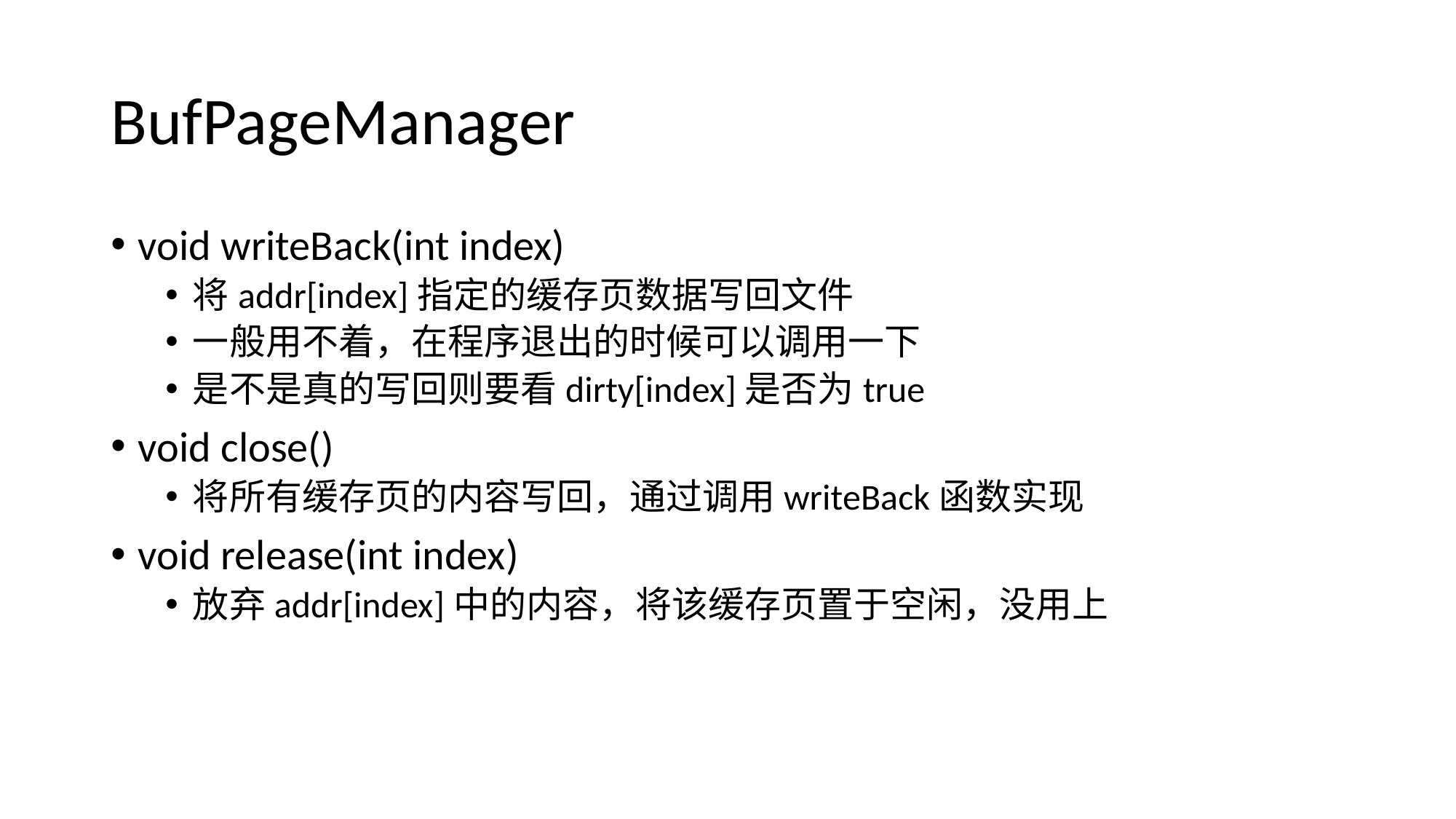

# BufPageManager
void writeBack(int index)
将addr[index]指定的缓存页数据写回文件
一般用不着，在程序退出的时候可以调用一下
是不是真的写回则要看dirty[index]是否为true
void close()
将所有缓存页的内容写回，通过调用writeBack函数实现
void release(int index)
放弃addr[index]中的内容，将该缓存页置于空闲，没用上